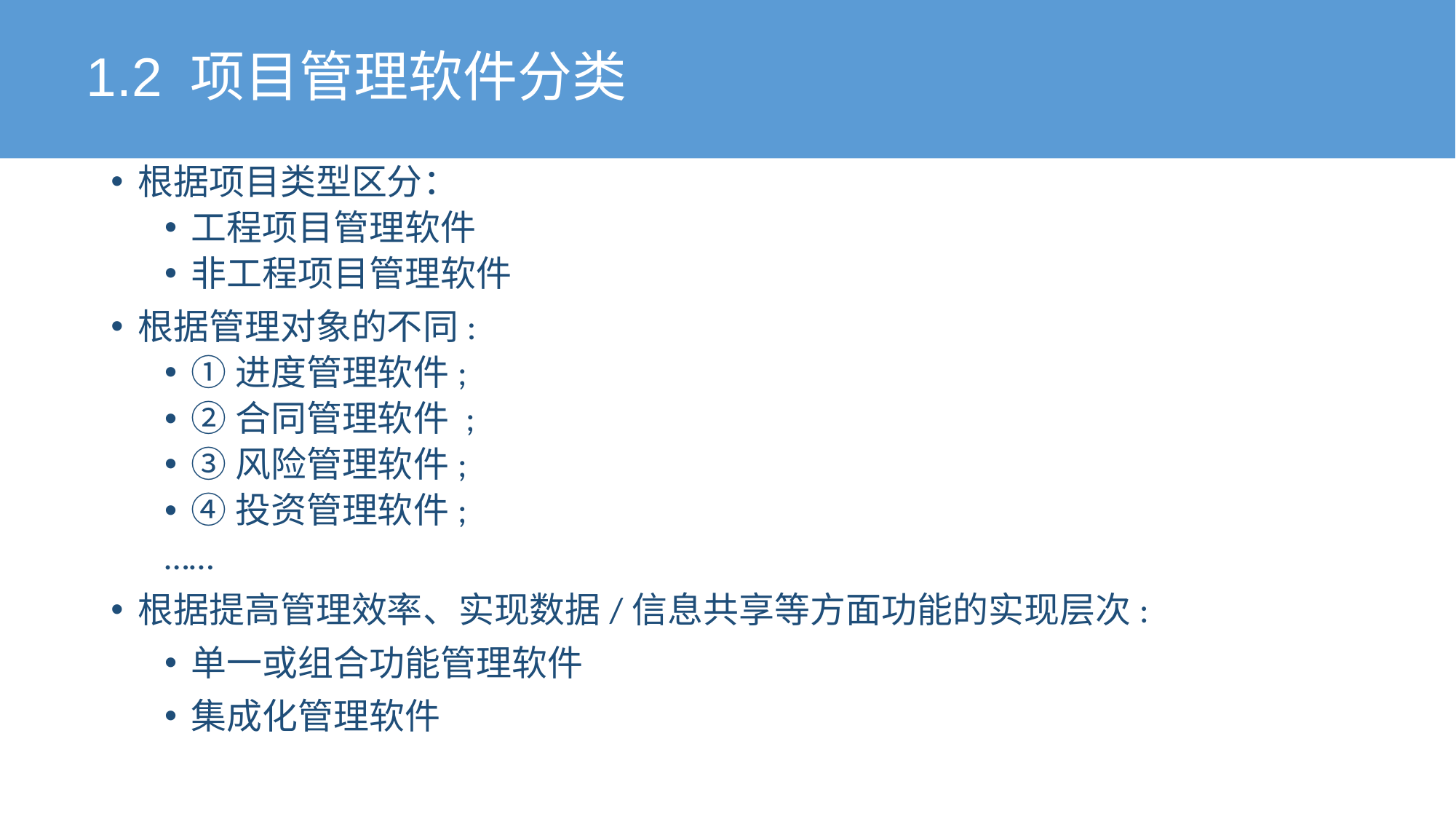

# 1.2 项目管理软件分类
根据项目类型区分：
工程项目管理软件
非工程项目管理软件
根据管理对象的不同:
①进度管理软件;
②合同管理软件 ;
③风险管理软件;
④投资管理软件;
……
根据提高管理效率、实现数据/信息共享等方面功能的实现层次:
单一或组合功能管理软件
集成化管理软件